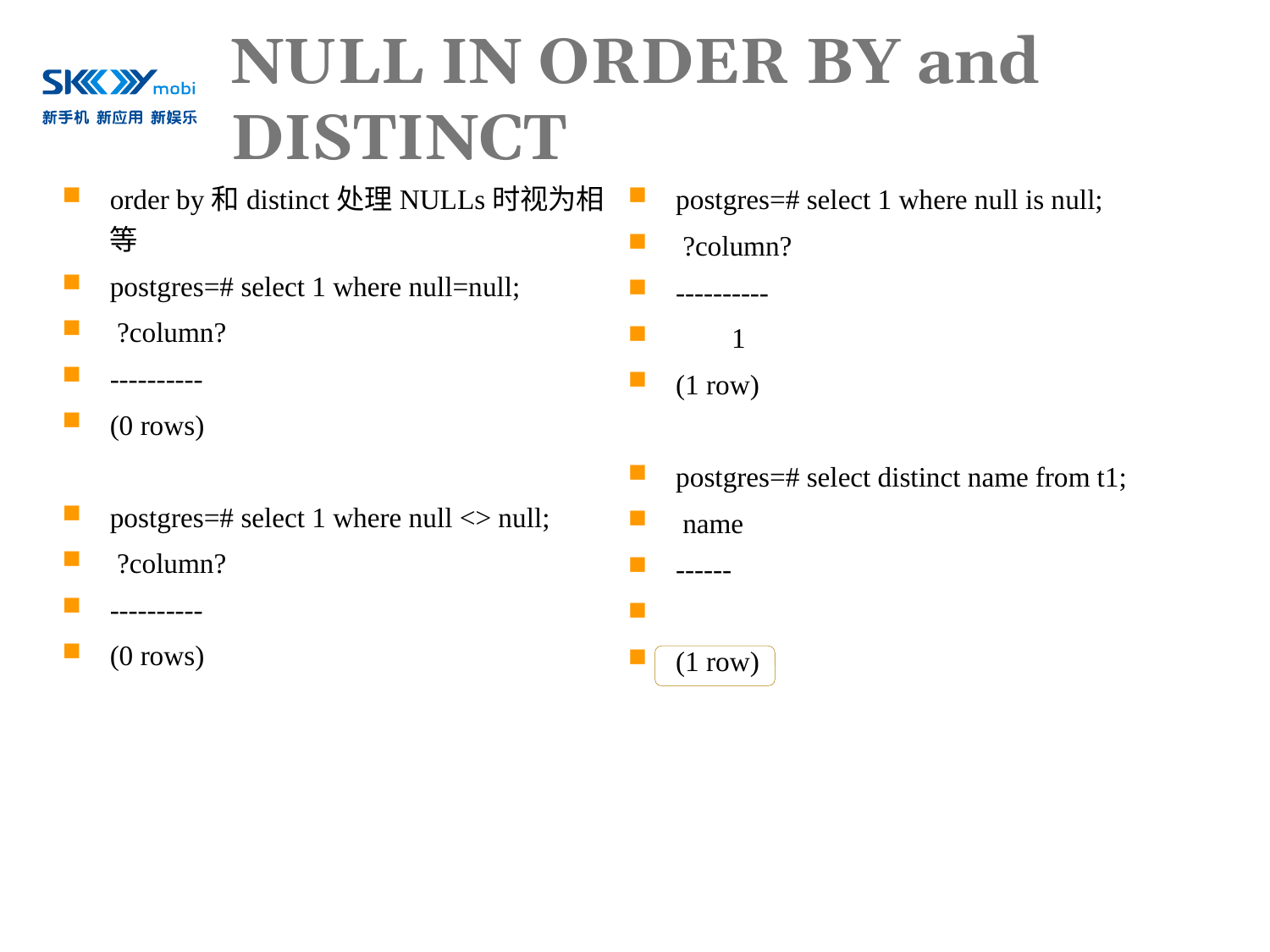

# NULL IN ORDER BY and DISTINCT
order by和distinct处理NULLs时视为相等
postgres=# select 1 where null=null;
 ?column?
----------
(0 rows)

postgres=# select 1 where null <> null;
 ?column?
----------
(0 rows)

postgres=# select 1 where null is null;
 ?column?
----------
        1
(1 row)

postgres=# select distinct name from t1;
 name
------

(1 row)